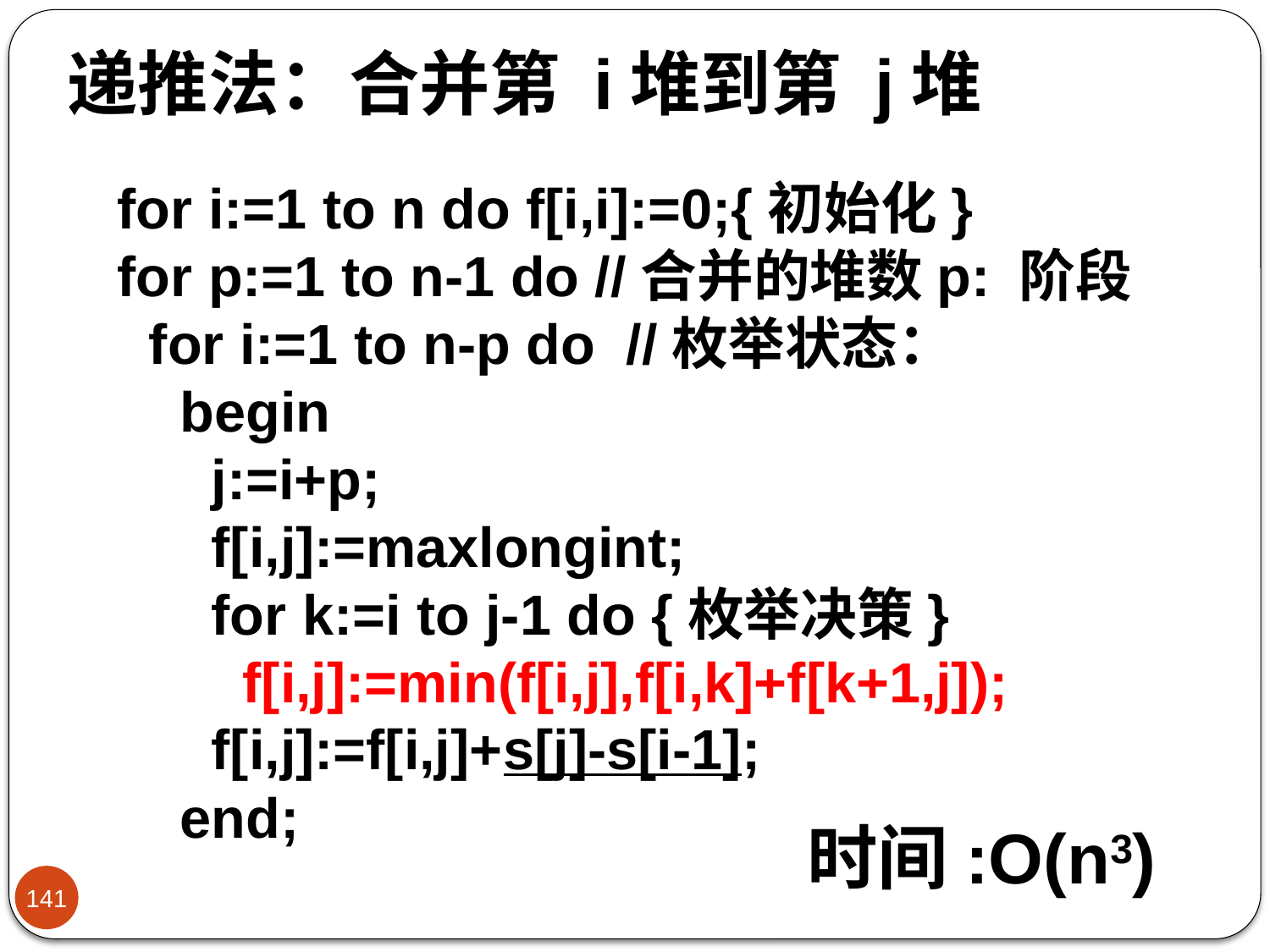

# 递推法：合并第 i堆到第 j堆
for i:=1 to n do f[i,i]:=0;{初始化}
for p:=1 to n-1 do //合并的堆数p: 阶段
  for i:=1 to n-p do  //枚举状态：
    begin
      j:=i+p;
      f[i,j]:=maxlongint;
      for k:=i to j-1 do {枚举决策}
        f[i,j]:=min(f[i,j],f[i,k]+f[k+1,j]);
      f[i,j]:=f[i,j]+s[j]-s[i-1];
    end;

时间:O(n3)
141